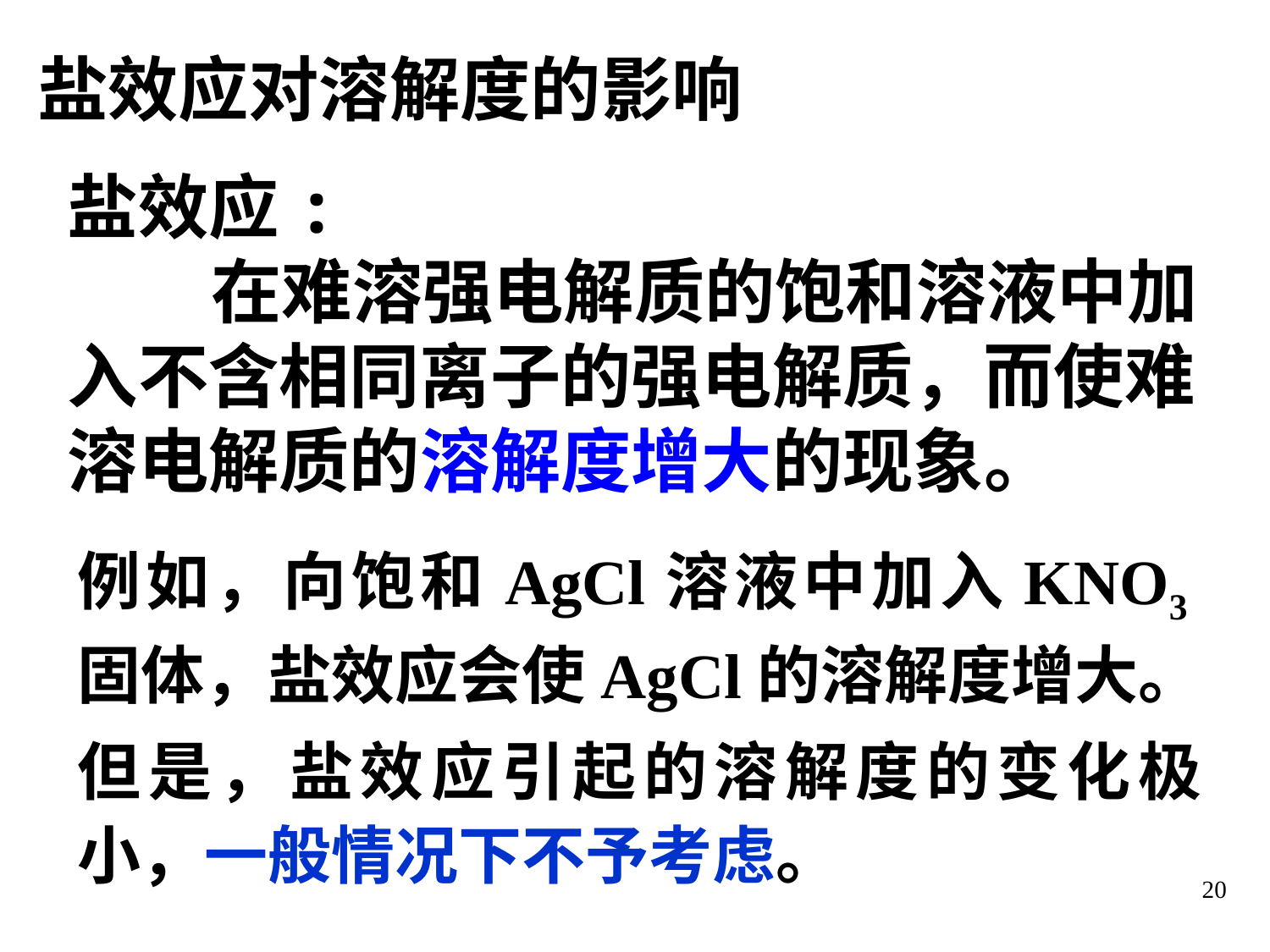

盐效应对溶解度的影响
# 盐效应: 在难溶强电解质的饱和溶液中加入不含相同离子的强电解质，而使难溶电解质的溶解度增大的现象。
例如，向饱和AgCl溶液中加入KNO3固体，盐效应会使AgCl的溶解度增大。
但是，盐效应引起的溶解度的变化极小，一般情况下不予考虑。
20